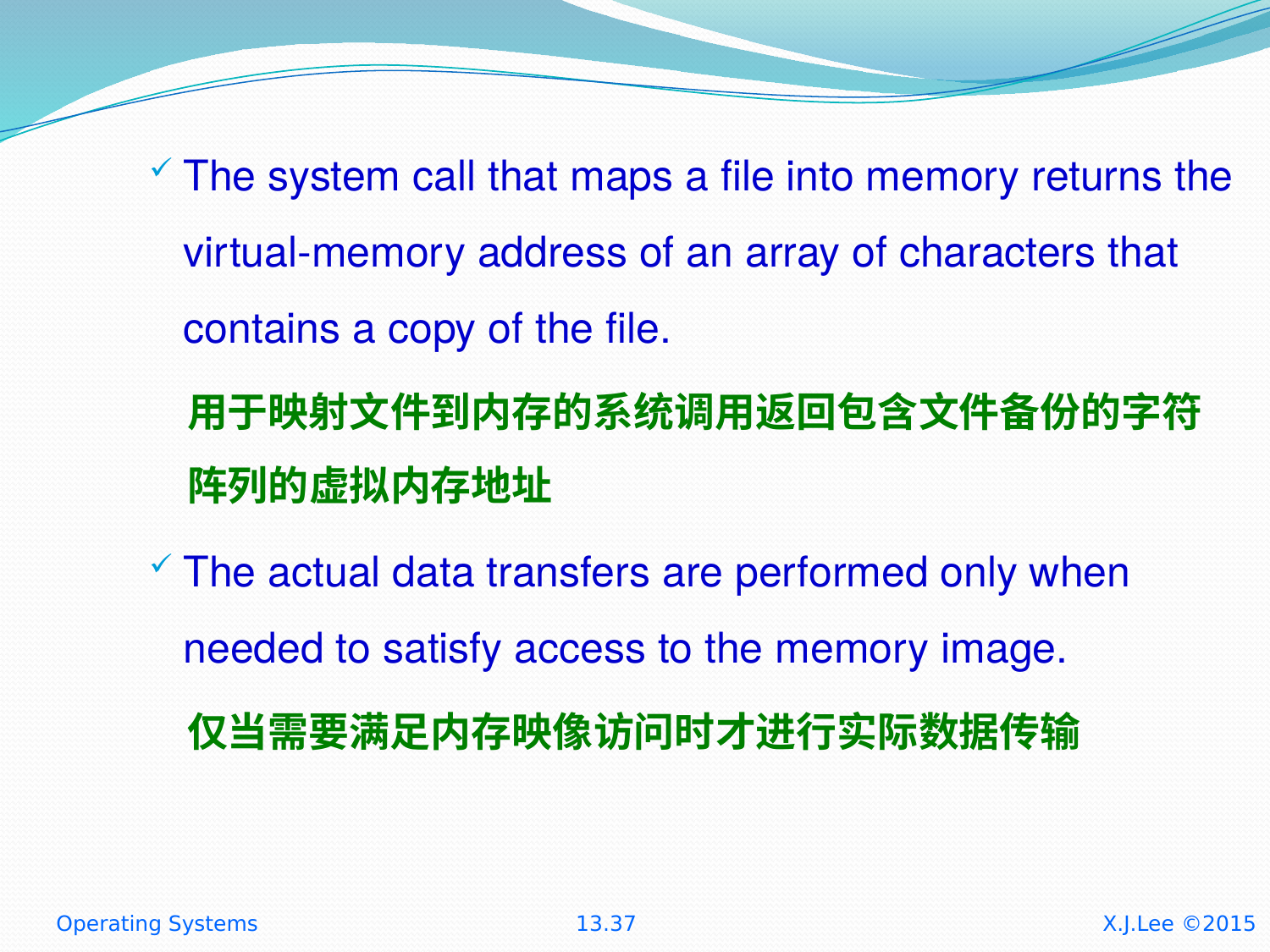

The system call that maps a file into memory returns the virtual-memory address of an array of characters that contains a copy of the file.
用于映射文件到内存的系统调用返回包含文件备份的字符阵列的虚拟内存地址
The actual data transfers are performed only when needed to satisfy access to the memory image.
仅当需要满足内存映像访问时才进行实际数据传输
Operating Systems
13.37
X.J.Lee ©2015